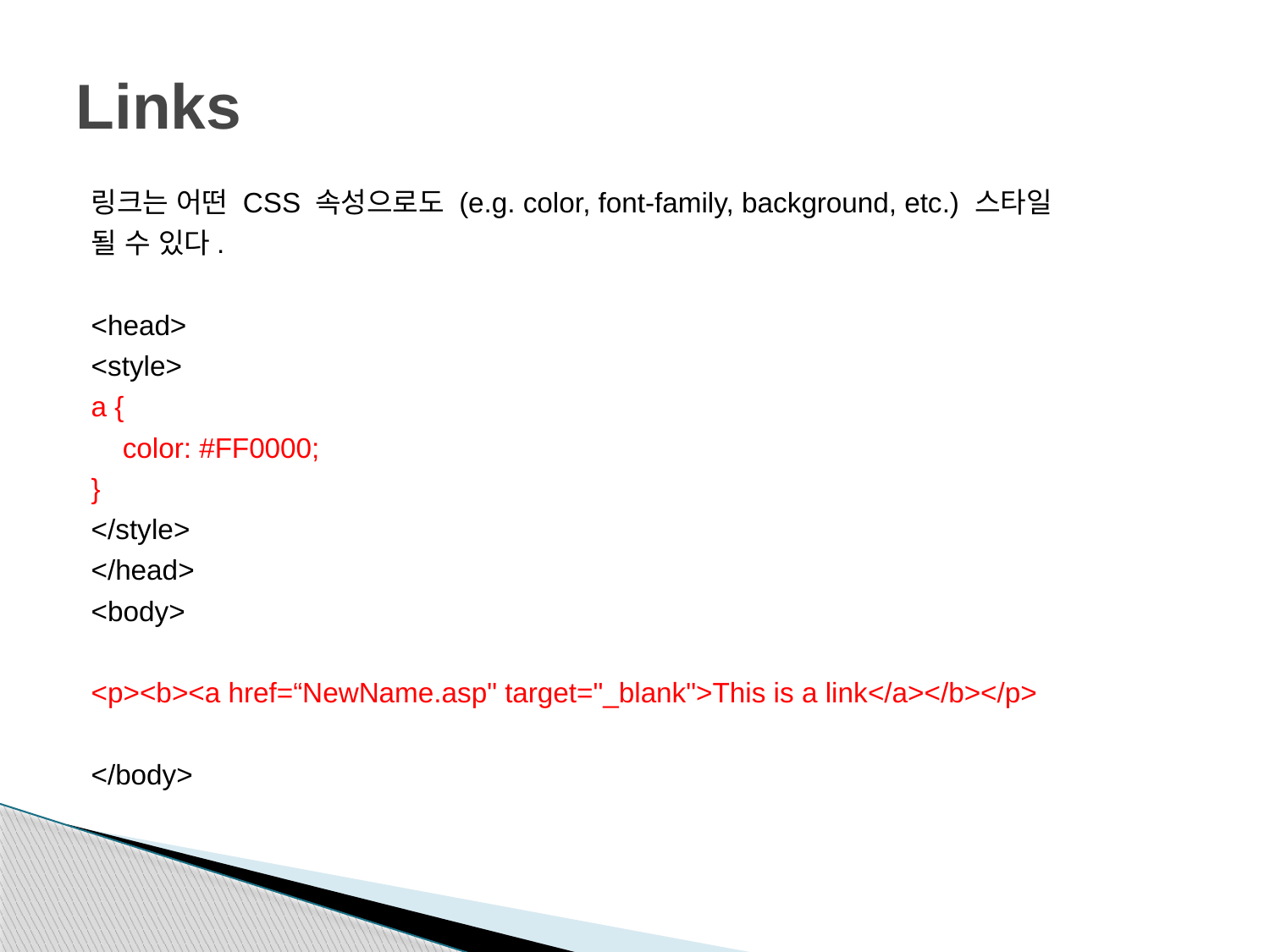

# Links
링크는 어떤 CSS 속성으로도 (e.g. color, font-family, background, etc.) 스타일
될 수 있다.

<head>
<style>
a {
    color: #FF0000;
}
</style>
</head>
<body>

<p><b><a href=“NewName.asp" target="_blank">This is a link</a></b></p>

</body>